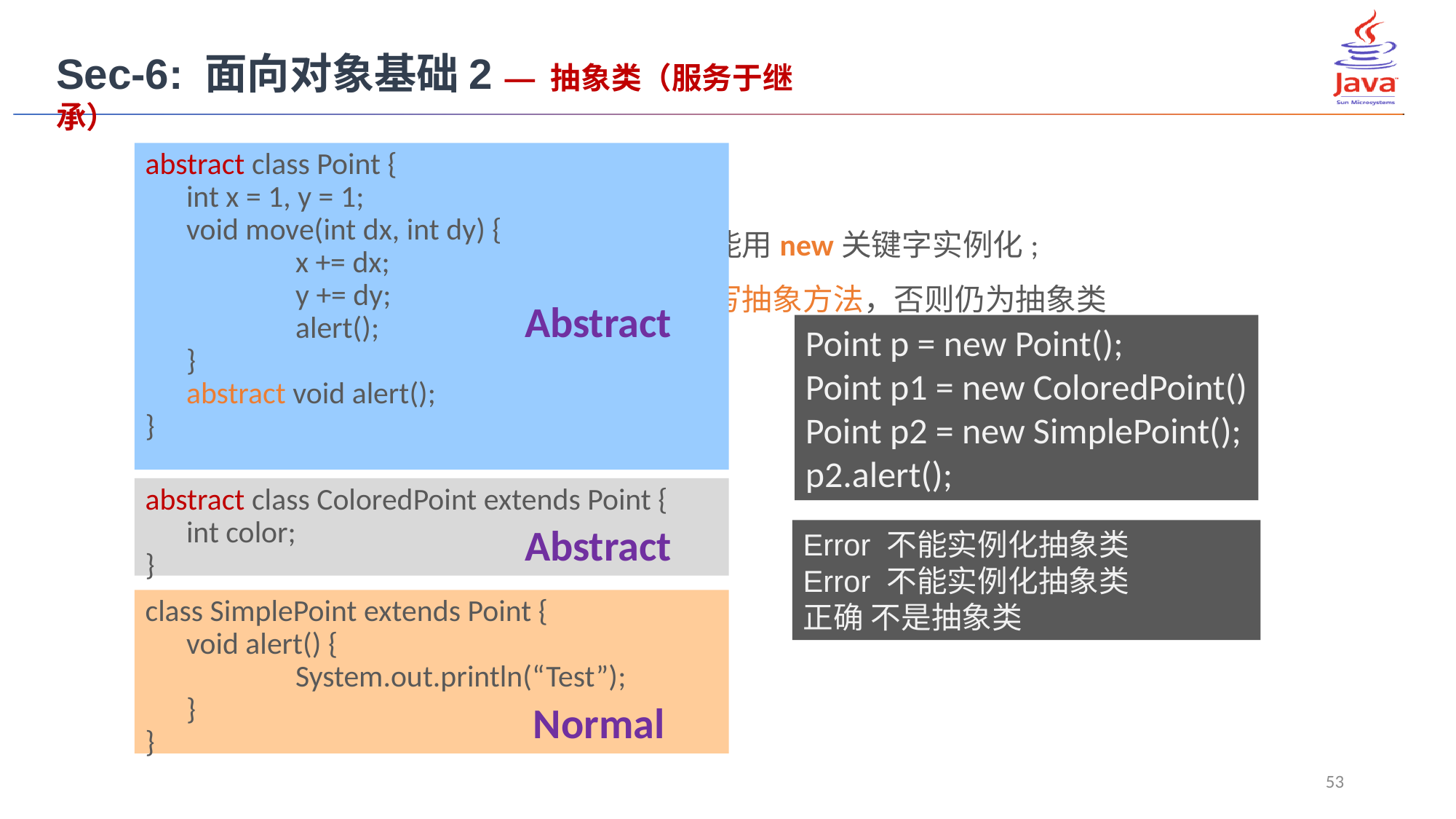

Sec-6: 面向对象基础2 — 抽象类（服务于继承）
abstract class Point {
	int x = 1, y = 1;
	void move(int dx, int dy) {
		x += dx;
		y += dy;
		alert();
	}
	abstract void alert();
}
抽象类不能被实例化，即不能用new关键字实例化;
子类继承抽象类时，必须重写抽象方法，否则仍为抽象类
Abstract
Point p = new Point();
Point p1 = new ColoredPoint()
Point p2 = new SimplePoint();
p2.alert();
abstract class ColoredPoint extends Point {
	int color;
}
Abstract
Error 不能实例化抽象类
Error 不能实例化抽象类
正确 不是抽象类
class SimplePoint extends Point {
	void alert() {
		System.out.println(“Test”);
	}
}
Normal
53